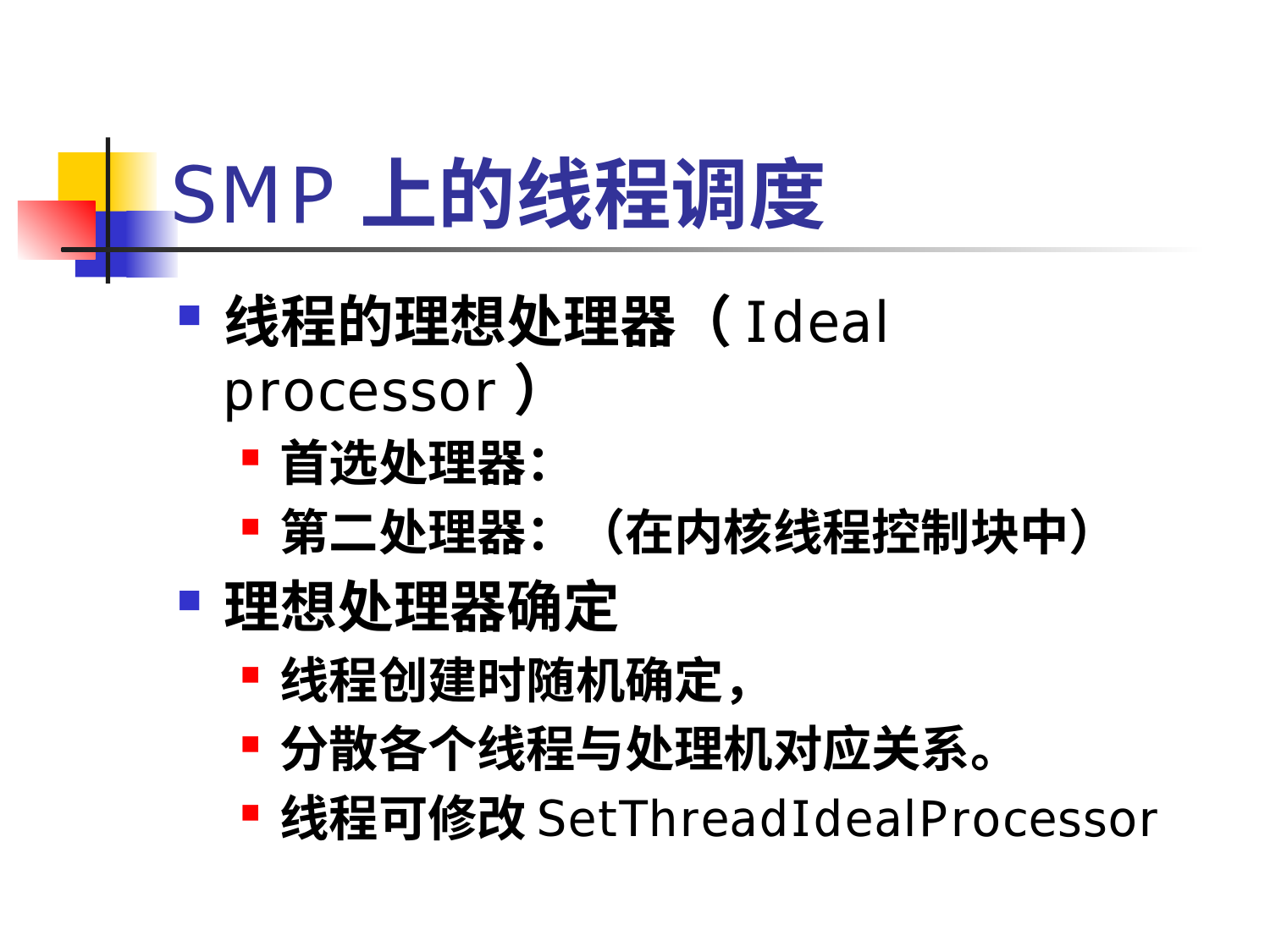

# SMP上的线程调度
线程的理想处理器（Ideal processor）
首选处理器：
第二处理器：（在内核线程控制块中）
理想处理器确定
线程创建时随机确定，
分散各个线程与处理机对应关系。
线程可修改SetThreadIdealProcessor